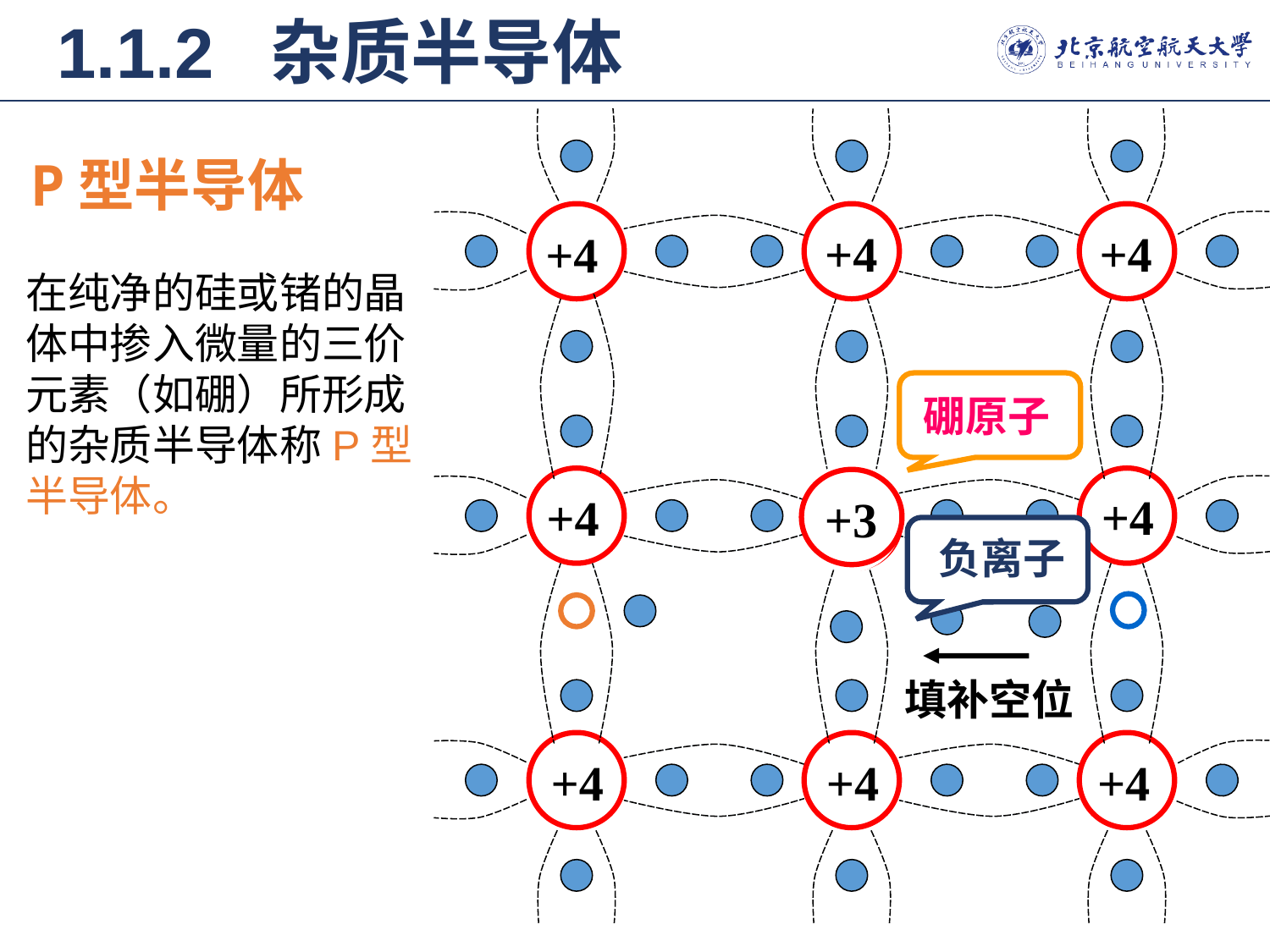

1.1.2  杂质半导体

P型半导体

+4
+4
+4

在纯净的硅或锗的晶体中掺入微量的三价元素（如硼）所形成的杂质半导体称P型半导体。

硼原子

+3

+4
+4
+4

负离子

填补空位

+4
+4
+4

11